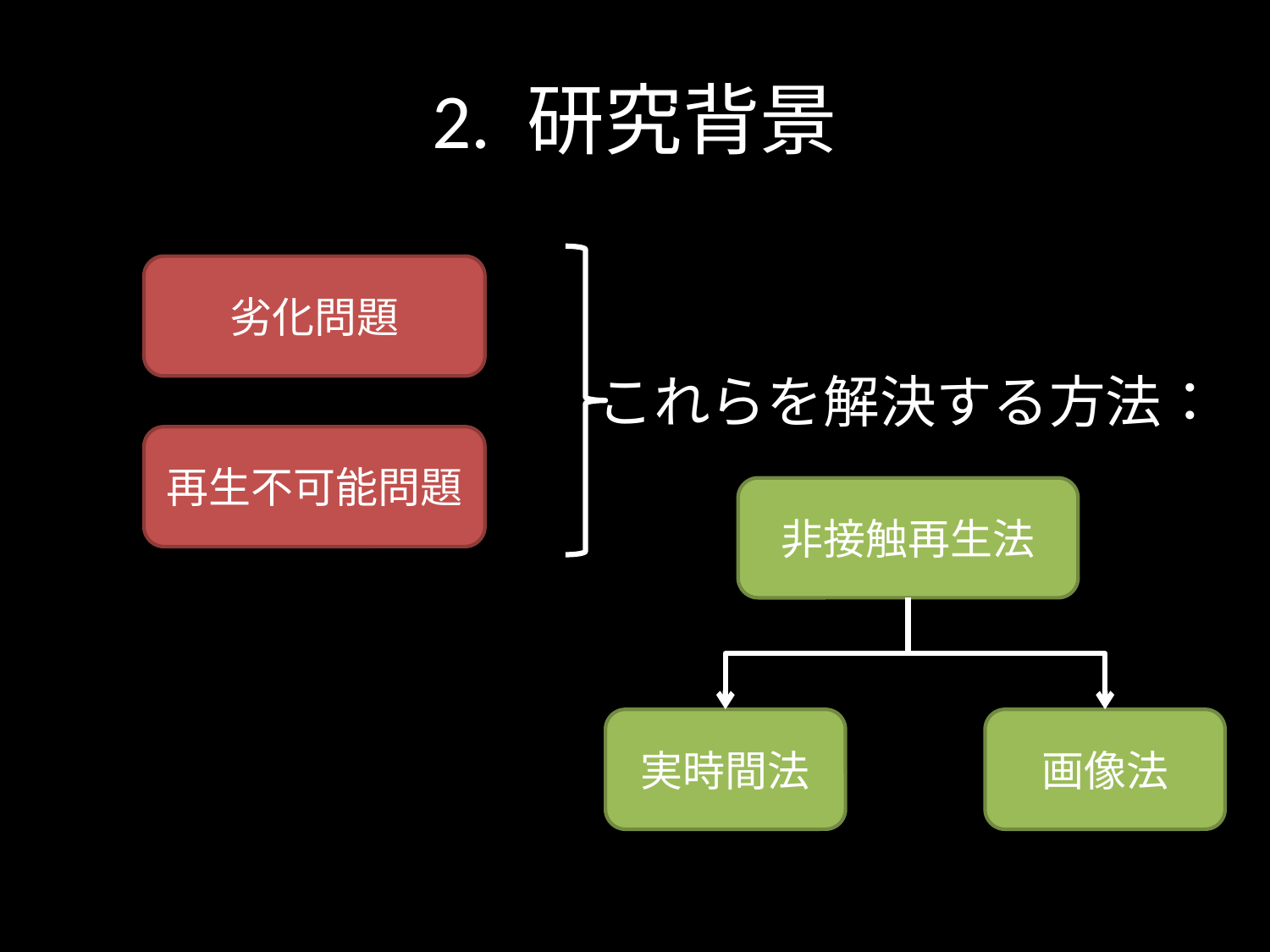

# 2. 研究背景

劣化問題
これらを解決する方法：
再生不可能問題
非接触再生法
画像法
実時間法